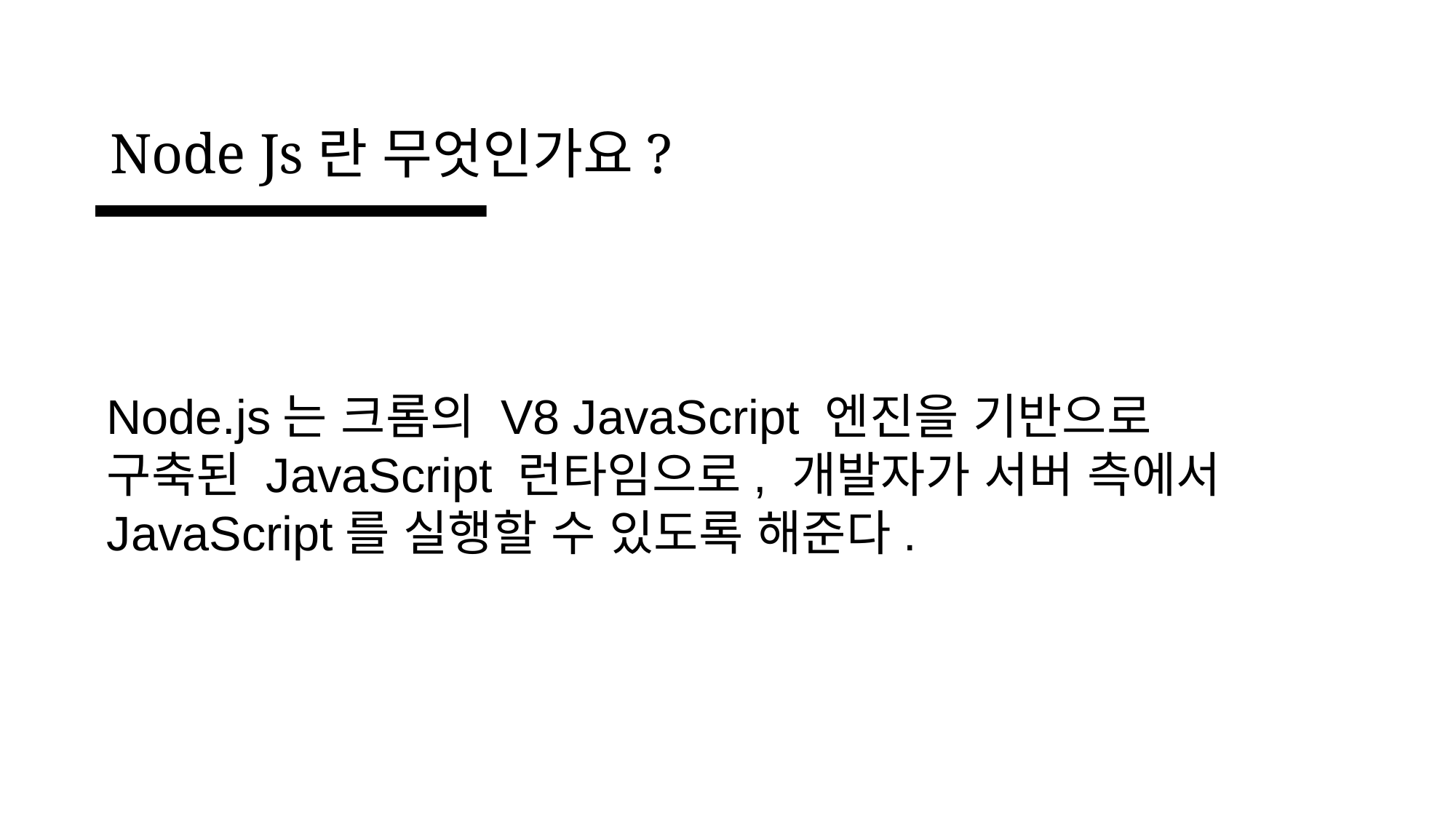

Node Js란 무엇인가요?

Node.js는 크롬의 V8 JavaScript 엔진을 기반으로 구축된 JavaScript 런타임으로, 개발자가 서버 측에서 JavaScript를 실행할 수 있도록 해준다.